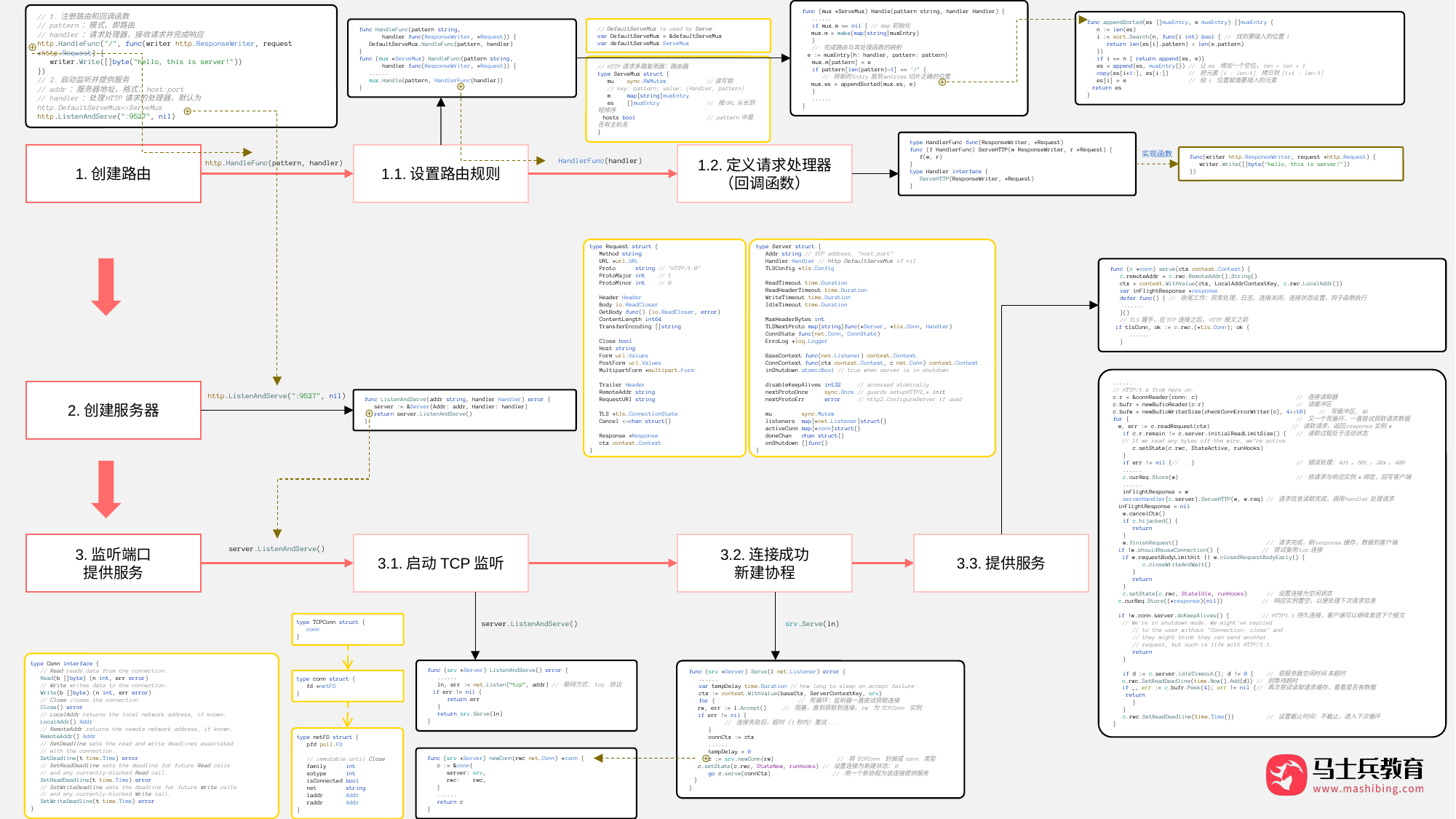

func (mux *ServeMux) Handle(pattern string, handler Handler) {
   ......
   if mux.m == nil { // map初始化
      mux.m = make(map[string]muxEntry)
   }
   // 完成路由与其处理函数的映射
   e := muxEntry{h: handler, pattern: pattern}
   mux.m[pattern] = e
   if pattern[len(pattern)-1] == '/’ {
      // 将新的Entry放到entries切片正确的位置
      mux.es = appendSorted(mux.es, e)
   }
   ......
}
// 1.注册路由和回调函数
// pattern：模式，即路由
// handler：请求处理器，接收请求并完成响应
http.HandleFunc("/", func(writer http.ResponseWriter, request *http.Request) {
   writer.Write([]byte("hello, this is server!"))
})
// 2.启动监听并提供服务
// addr：服务器地址，格式：host:port
// handler：处理HTTP请求的处理器，默认为http.DefaultServeMux=>ServeMux
http.ListenAndServe(":9527", nil)
func appendSorted(es []muxEntry, e muxEntry) []muxEntry {
   n := len(es)
   i := sort.Search(n, func(i int) bool { // 找到要插入的位置 i
      return len(es[i].pattern) < len(e.pattern)
   })
   if i == n { return append(es, e)}
   es = append(es, muxEntry{}) // 让 es 增加一个空位，len = len + 1
   copy(es[i+1:], es[i:])      // 把元素 [i : len-1] 拷贝到 [i+1 : len-1]
   es[i] = e                   // 给 i 位置赋值要插入的元素
   return es
}
// DefaultServeMux is used by Serve.
var DefaultServeMux = &defaultServeMux
var defaultServeMux ServeMux
func HandleFunc(pattern string,
       handler func(ResponseWriter, *Request)) {
   DefaultServeMux.HandleFunc(pattern, handler)
}
func (mux *ServeMux) HandleFunc(pattern string,
       handler func(ResponseWriter, *Request)) {
   ......
   mux.Handle(pattern, HandlerFunc(handler))
}
⊕
// HTTP请求多路复用器：路由器
type ServeMux struct {
   mu    sync.RWMutex	//读写锁
   // key: pattern; value: {Handler, pattern}
   m     map[string]muxEntry
   es    []muxEntry 	// 按URL从长到短排序
   hosts bool       	// pattern中是否有主机名
}
⊕
⊕
⊕
type HandlerFunc func(ResponseWriter, *Request)
func (f HandlerFunc) ServeHTTP(w ResponseWriter, r *Request) {
   f(w, r)
}
type Handler interface {
   ServeHTTP(ResponseWriter, *Request)
}
实现函数
1.创建路由
1.1.设置路由规则
1.2.定义请求处理器
（回调函数）
func(writer http.ResponseWriter, request *http.Request) {
   writer.Write([]byte("hello, this is server!"))
})
HandlerFunc(handler)
http.HandleFunc(pattern, handler)
type Request struct {
   Method string
   URL *url.URL
   Proto      string // "HTTP/1.0"
   ProtoMajor int    // 1
   ProtoMinor int    // 0
   Header Header
   Body io.ReadCloser
   GetBody func() (io.ReadCloser, error)
   ContentLength int64
   TransferEncoding []string
   Close bool
   Host string
   Form url.Values
   PostForm url.Values
   MultipartForm *multipart.Form
   Trailer Header
   RemoteAddr string
   RequestURI string
   TLS *tls.ConnectionState
   Cancel <-chan struct{}
   Response *Response
   ctx context.Context
}
type Server struct {
   Addr string // TCP address. "host:port"
   Handler Handler // http.DefaultServeMux if nil
   TLSConfig *tls.Config
   ReadTimeout time.Duration
   ReadHeaderTimeout time.Duration
   WriteTimeout time.Duration
   IdleTimeout time.Duration
   MaxHeaderBytes int
   TLSNextProto map[string]func(*Server, *tls.Conn, Handler)
   ConnState func(net.Conn, ConnState)
   ErroLog *log.Logger
   BaseContext func(net.Listener) context.Context
   ConnContext func(ctx context.Context, c net.Conn) context.Context
   inShutdown atomicBool // true when server is in shutdown
   disableKeepAlives int32     // accessed atomically.
   nextProtoOnce     sync.Once // guards setupHTTP2_* init
   nextProtoErr      error     // http2.ConfigureServer if used
   mu         sync.Mutex
   listeners  map[*net.Listener]struct{}
   activeConn map[*conn]struct{}
   doneChan   chan struct{}
   onShutdown []func()
}

func (c *conn) serve(ctx context.Context) {
   c.remoteAddr = c.rwc.RemoteAddr().String()
   ctx = context.WithValue(ctx, LocalAddrContextKey, c.rwc.LocalAddr())
   var inFlightResponse *response
   defer func() { // 收尾工作：异常处理，日志，连接关闭，连接状态设置，钩子函数执行
          ......
   }()
   // TLS握手，在TCP连接之后，HTTP报文之前
   if tlsConn, ok := c.rwc.(*tls.Conn); ok {
      ......
   }
......
// HTTP/1.x from here on.
c.r = &connReader{conn: c}                              // 连接读取器
c.bufr = newBufioReader(c.r)                            // 读缓冲区
c.bufw = newBufioWriterSize(checkConnErrorWriter{c}, 4<<10)    // 写缓冲区，4K
for {                                                   // 又一个死循环，一直尝试获取请求数据
   w, err := c.readRequest(ctx)                         // 读取请求，返回response实例 w
   if c.r.remain != c.server.initialReadLimitSize() {   // 读取过程处于活动状态
      // If we read any bytes off the wire, we‘re active.
      c.setState(c.rwc, StateActive, runHooks)
   }
   if err != nil {// ...}                               // 错误处理：431，501，20x，400
   ......
   c.curReq.Store(w)                                    // 将请求与响应实例 w绑定，回写客户端
   ......
   inFlightResponse = w
   serverHandler{c.server}.ServeHTTP(w, w.req) // 请求信息读取完成，调用handler处理请求
   inFlightResponse = nil
   w.cancelCtx()
   if c.hijacked() {
      return
   }
   w.finishRequest()                           // 请求完成，刷response缓存，数据到客户端
   if !w.shouldReuseConnection() {             // 尝试复用tcp连接
      if w.requestBodyLimitHit || w.closedRequestBodyEarly() {
         c.closeWriteAndWait()
      }
      return
   }
   c.setState(c.rwc, StateIdle, runHooks)      // 设置连接为空闲状态
   c.curReq.Store((*response)(nil))            // 响应实例置空，以便处理下次请求信息
   if !w.conn.server.doKeepAlives() {          // HTTP1.1持久连接，客户端可以继续发送下个报文
      // We're in shutdown mode. We might've replied
      // to the user without "Connection: close" and
      // they might think they can send another
      // request, but such is life with HTTP/1.1.
      return
   }
   if d := c.server.idleTimeout(); d != 0 {    // 若服务器空闲时间 未超时
      c.rwc.SetReadDeadline(time.Now().Add(d)) // 则等待超时
      if _, err := c.bufr.Peek(4); err != nil {// 再次尝试读取请求缓存，看看是否有数据
         return
      }
   }
   c.rwc.SetReadDeadline(time.Time{})          // 设置截止时间：不截止。进入下次循环
}
2.创建服务器
http.ListenAndServe(":9527", nil)
func ListenAndServe(addr string, handler Handler) error {
   server := &Server{Addr: addr, Handler: handler}
   return server.ListenAndServe()
}
⊕

3.监听端口
提供服务
3.1.启动TCP监听
3.2.连接成功
新建协程
3.3.提供服务
server.ListenAndServe()
type TCPConn struct {
   conn
}
server.ListenAndServe()
srv.Serve(ln)
type Conn interface {
   // Read reads data from the connection.
   Read(b []byte) (n int, err error)
   // Write writes data to the connection.
   Write(b []byte) (n int, err error)
   // Close closes the connection.
   Close() error
   // LocalAddr returns the local network address, if known.
   LocalAddr() Addr
   // RemoteAddr returns the remote network address, if known.
   RemoteAddr() Addr
   // SetDeadline sets the read and write deadlines associated
   // with the connection.
   SetDeadline(t time.Time) error
   // SetReadDeadline sets the deadline for future Read calls
   // and any currently-blocked Read call.
   SetReadDeadline(t time.Time) error
   // SetWriteDeadline sets the deadline for future Write calls
   // and any currently-blocked Write call.
   SetWriteDeadline(t time.Time) error
}
func (srv *Server) ListenAndServe() error {
   ......
   ln, err := net.Listen(“tcp”, addr) // 联网方式：tcp 协议
   if err != nil {
      return err
   }
   return srv.Serve(ln)
}
func (srv *Server) Serve(l net.Listener) error {
   ......
   var tempDelay time.Duration // how long to sleep on accept failure
   ctx := context.WithValue(baseCtx, ServerContextKey, srv)
   for {	// 死循环：监听器一直尝试获取连接
      rw, err := l.Accept()     // 阻塞，直到获取到连接。rw 为 TCPConn 实例
      if err != nil {
           // 连接失败后，超时（1秒内）重试...
      }
      connCtx := ctx
      ......
      tempDelay = 0
      c := srv.newConn(rw)   	            // 将 TCPConn 封装成 conn 类型
      c.setState(c.rwc, StateNew, runHooks) // 设置连接为新建状态：0
      go c.serve(connCtx)                   // 用一个新协程为该连接提供服务
   }
}
type conn struct {
   fd *netFD
}
type netFD struct {
   pfd poll.FD
   // immutable until Close
   family      int
   sotype      int
   isConnected bool
   net         string
   laddr       Addr
   raddr       Addr
}
func (srv *Server) newConn(rwc net.Conn) *conn {
   c := &conn{
      server: srv,
      rwc:    rwc,
   }
   ......
   return c
}
⊕